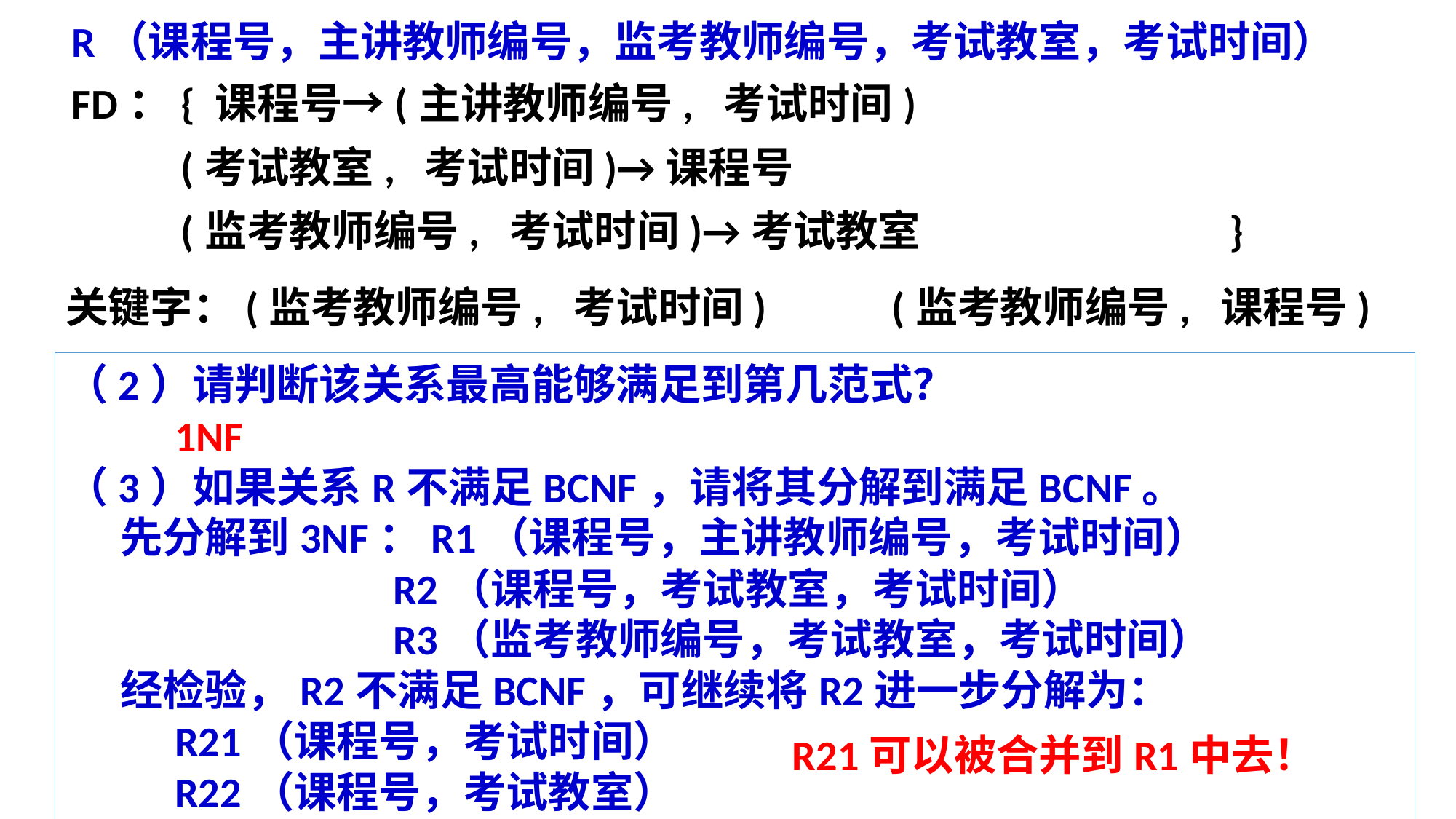

R（课程号，主讲教师编号，监考教师编号，考试教室，考试时间）
FD：{ 课程号→(主讲教师编号,  考试时间)
(考试教室,  考试时间)→课程号
(监考教师编号,  考试时间)→考试教室                               }
关键字：(监考教师编号,  考试时间)             (监考教师编号,  课程号)
（2）请判断该关系最高能够满足到第几范式？
1NF
（3）如果关系R不满足BCNF，请将其分解到满足BCNF。
先分解到3NF：R1（课程号，主讲教师编号，考试时间）
R2（课程号，考试教室，考试时间）
R3（监考教师编号，考试教室，考试时间）
经检验，R2不满足BCNF，可继续将R2进一步分解为：
R21（课程号，考试时间）
R22（课程号，考试教室）
R21可以被合并到R1中去！